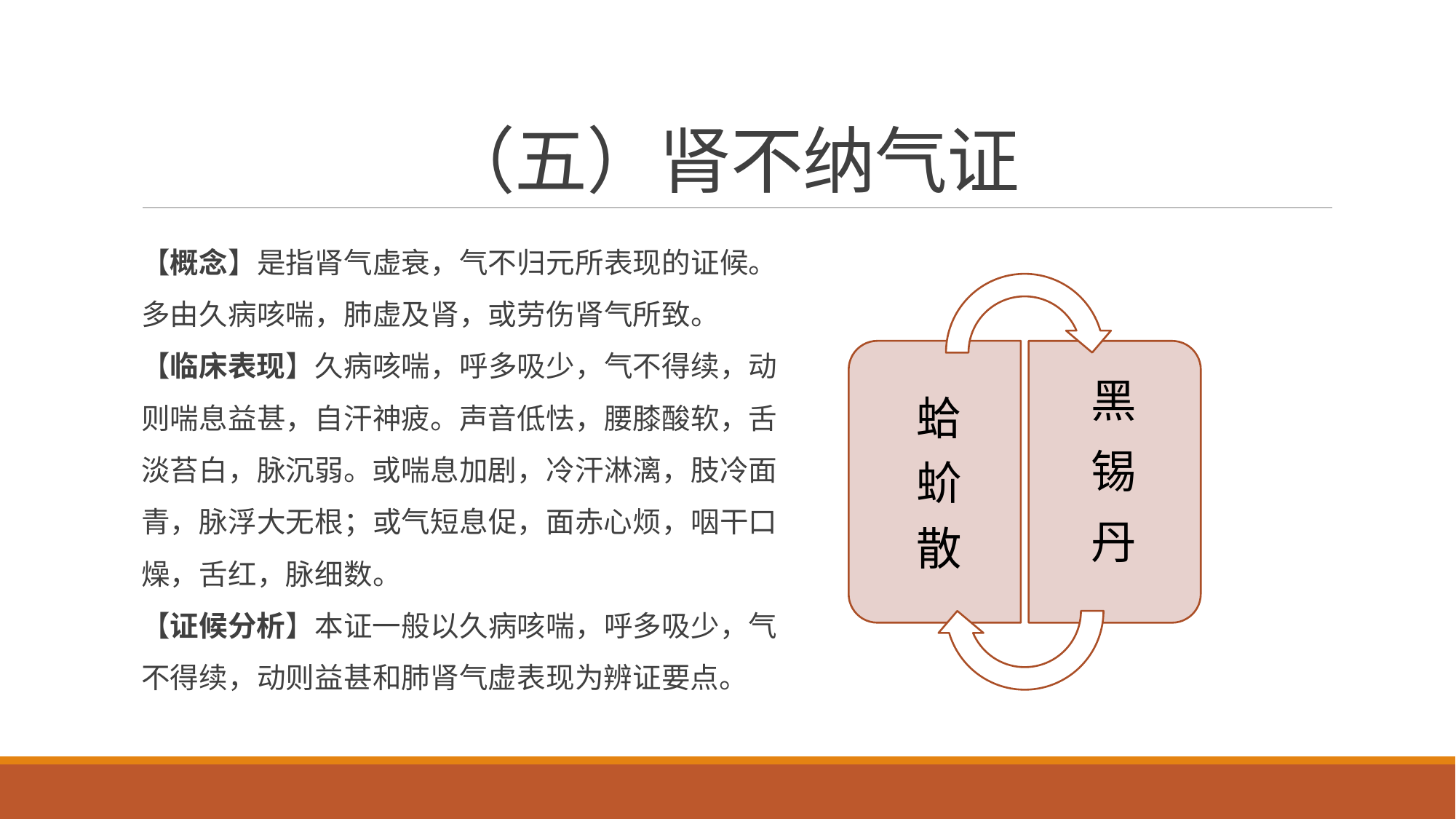

# （五）肾不纳气证
【概念】是指肾气虚衰，气不归元所表现的证候。多由久病咳喘，肺虚及肾，或劳伤肾气所致。
【临床表现】久病咳喘，呼多吸少，气不得续，动则喘息益甚，自汗神疲。声音低怯，腰膝酸软，舌淡苔白，脉沉弱。或喘息加剧，冷汗淋漓，肢冷面青，脉浮大无根；或气短息促，面赤心烦，咽干口燥，舌红，脉细数。
【证候分析】本证一般以久病咳喘，呼多吸少，气不得续，动则益甚和肺肾气虚表现为辨证要点。
蛤
蚧
散
黑
锡
丹